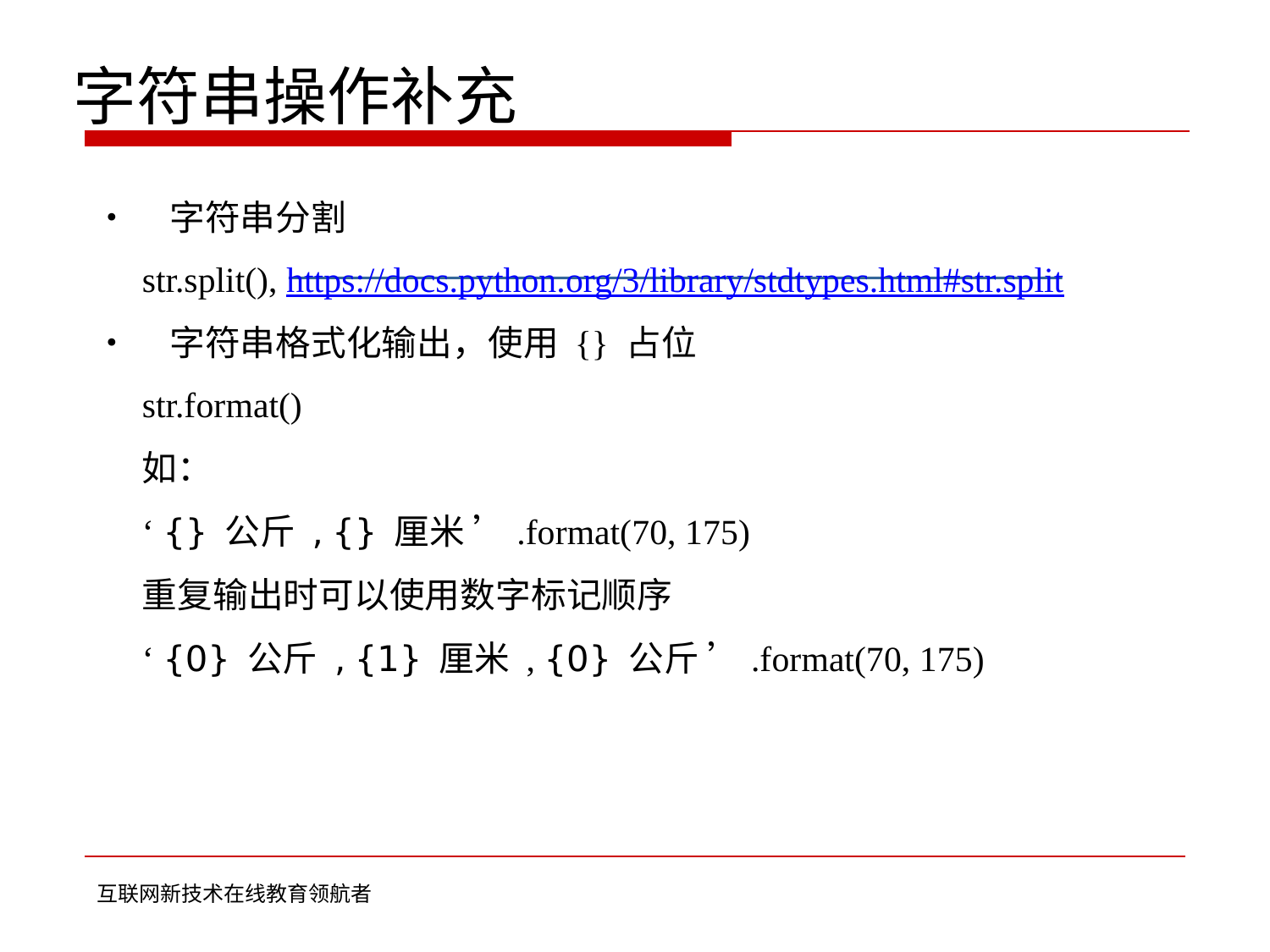

字符串操作补充

	•    字符串分割

		str.split(), https://docs.python.org/3/library/stdtypes.html#str.split

	•    字符串格式化输出，使用 {} 占位

		str.format()

		如：
		‘ {} 公斤 , {} 厘米 ’.format(70, 175)
		重复输出时可以使用数字标记顺序
		‘ {0} 公斤 , {1} 厘米 , {0} 公斤 ’.format(70, 175)

互联网新技术在线教育领航者